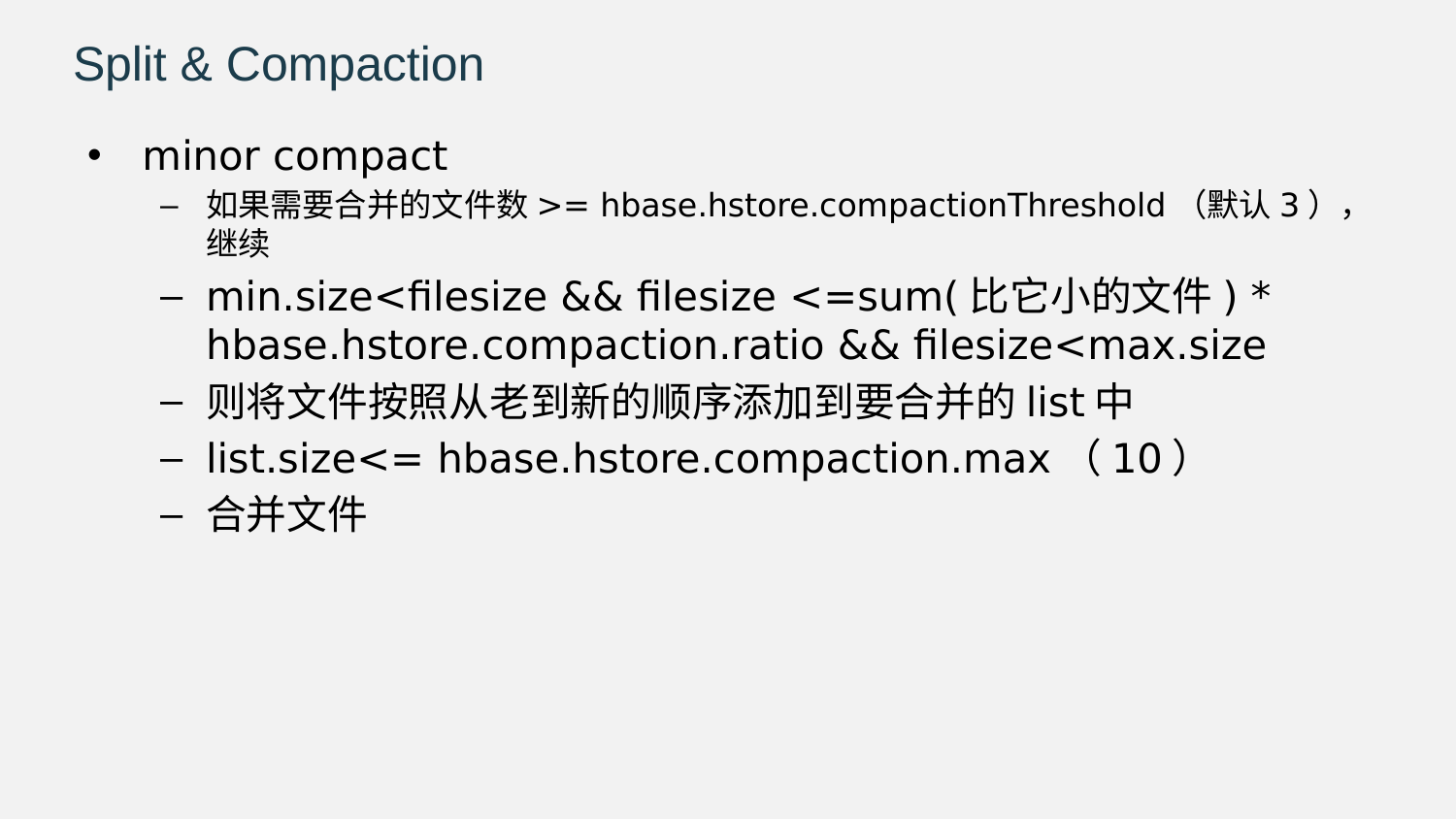

Split & Compaction
minor compact
如果需要合并的文件数>= hbase.hstore.compactionThreshold（默认3），继续
min.size<filesize && filesize <=sum(比它小的文件) * hbase.hstore.compaction.ratio && filesize<max.size
则将文件按照从老到新的顺序添加到要合并的list中
list.size<= hbase.hstore.compaction.max（10）
合并文件